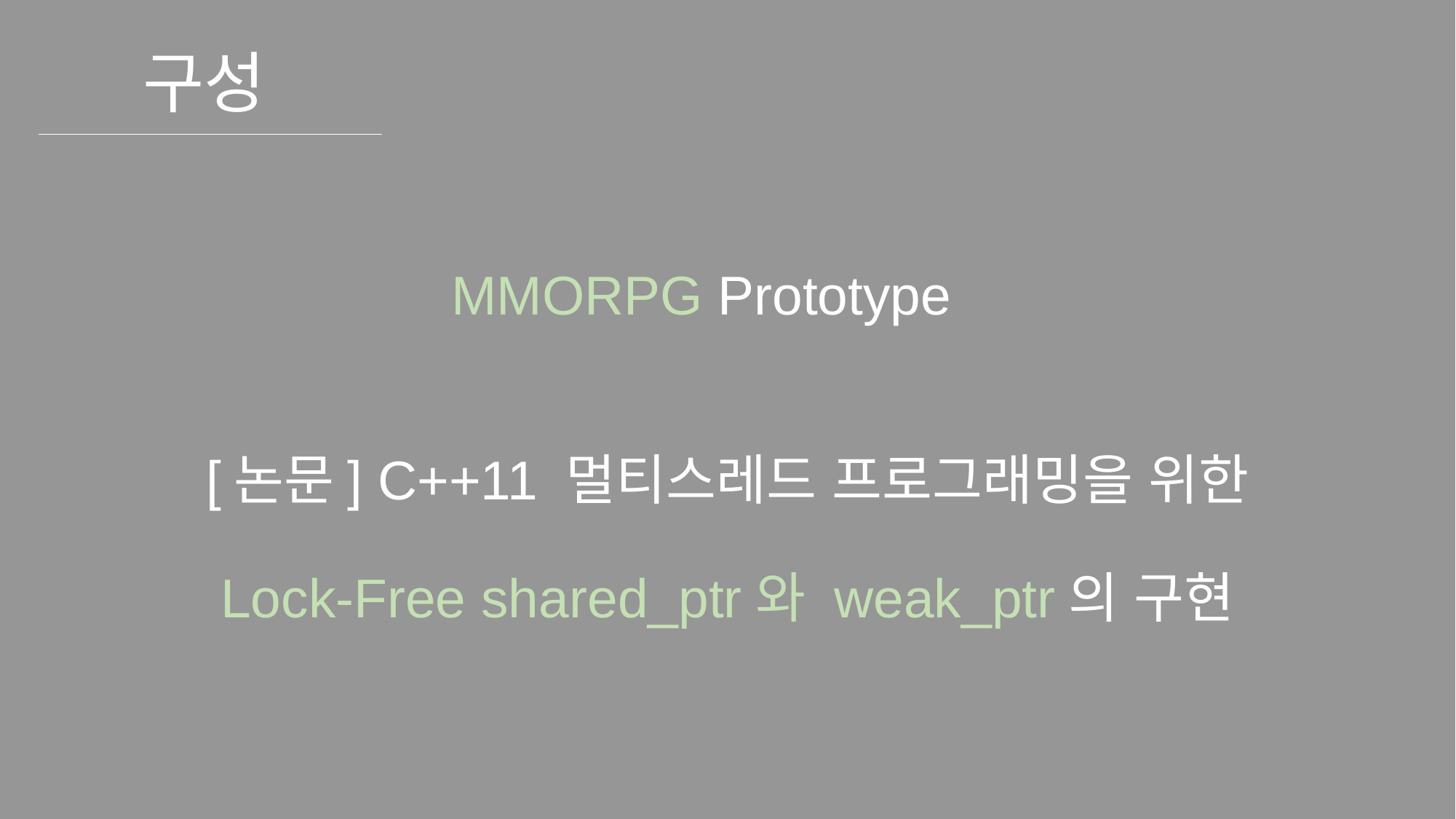

# 구성
MMORPG Prototype
[논문] C++11 멀티스레드 프로그래밍을 위한

Lock-Free shared_ptr와 weak_ptr의 구현